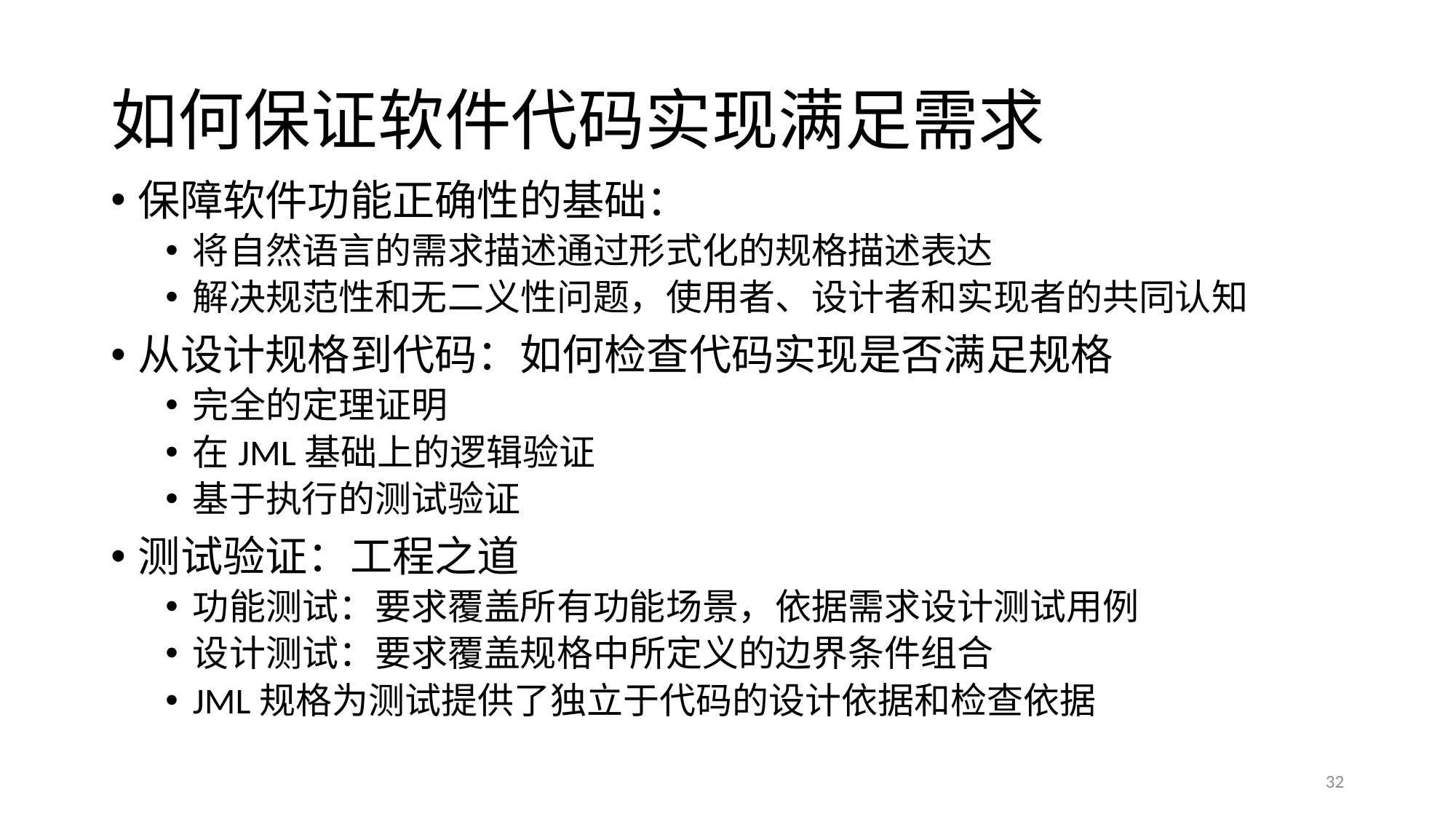

# 如何保证软件代码实现满足需求
保障软件功能正确性的基础：
将自然语言的需求描述通过形式化的规格描述表达
解决规范性和无二义性问题，使用者、设计者和实现者的共同认知
从设计规格到代码：如何检查代码实现是否满足规格
完全的定理证明
在JML基础上的逻辑验证
基于执行的测试验证
测试验证：工程之道
功能测试：要求覆盖所有功能场景，依据需求设计测试用例
设计测试：要求覆盖规格中所定义的边界条件组合
JML规格为测试提供了独立于代码的设计依据和检查依据
32